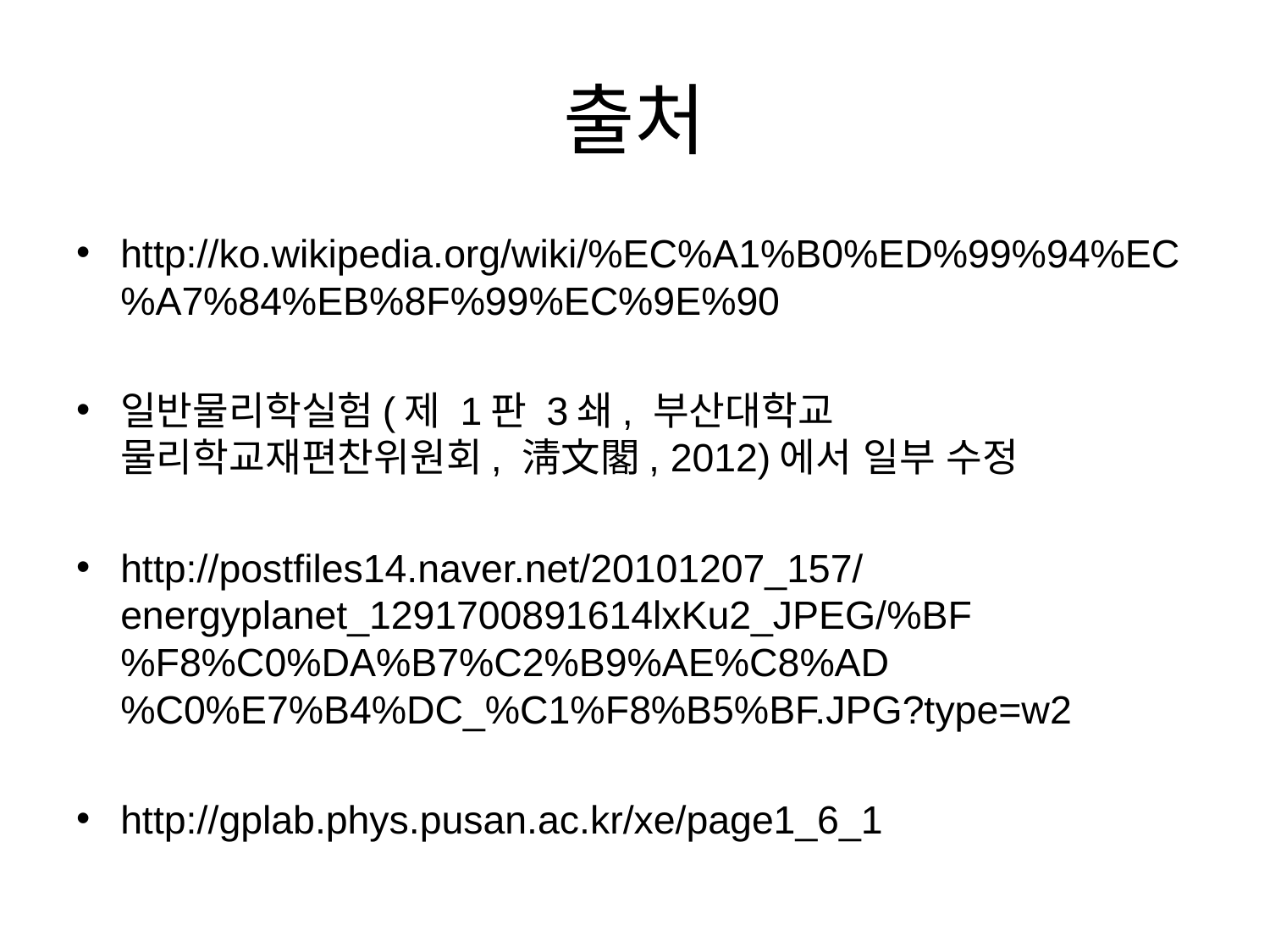

# 출처
http://ko.wikipedia.org/wiki/%EC%A1%B0%ED%99%94%EC%A7%84%EB%8F%99%EC%9E%90

일반물리학실험(제 1판 3쇄, 부산대학교 물리학교재편찬위원회, 淸文閣, 2012)에서 일부 수정

http://postfiles14.naver.net/20101207_157/energyplanet_1291700891614lxKu2_JPEG/%BF%F8%C0%DA%B7%C2%B9%AE%C8%AD%C0%E7%B4%DC_%C1%F8%B5%BF.JPG?type=w2

http://gplab.phys.pusan.ac.kr/xe/page1_6_1